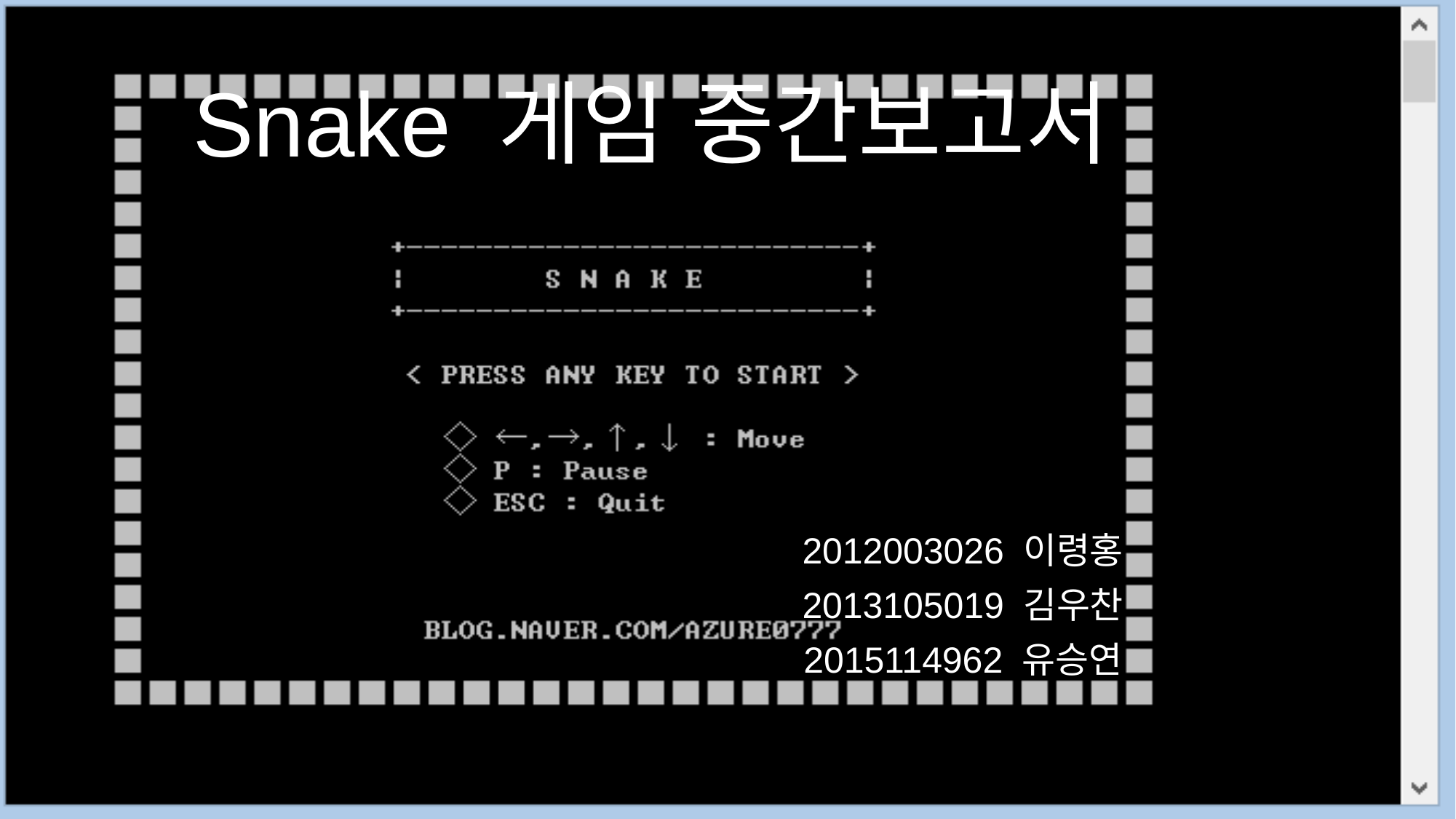

# Snake 게임 중간보고서
2012003026 이령홍
2013105019 김우찬
2015114962 유승연